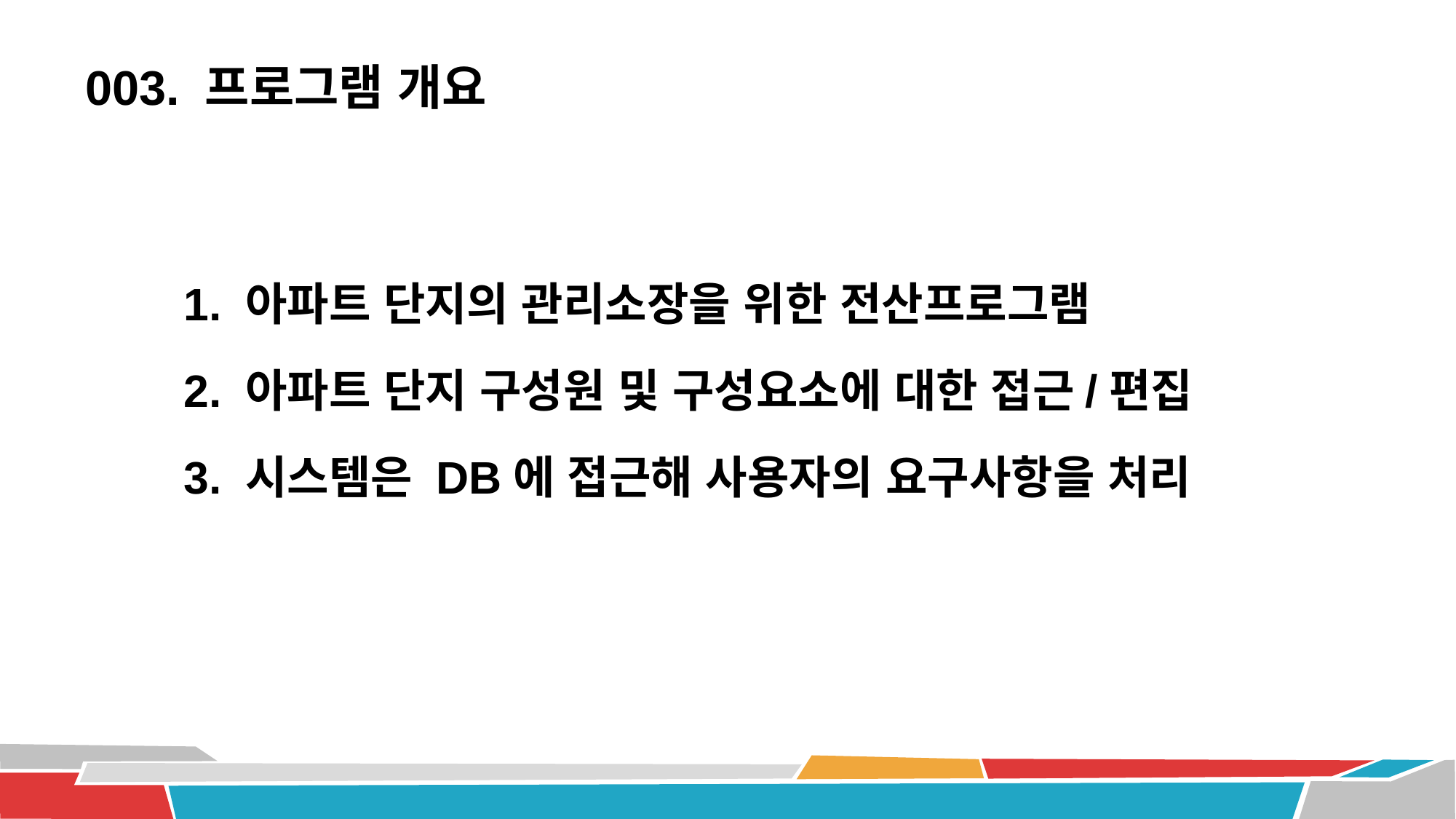

003. 프로그램 개요
1. 아파트 단지의 관리소장을 위한 전산프로그램
2. 아파트 단지 구성원 및 구성요소에 대한 접근/편집
3. 시스템은 DB에 접근해 사용자의 요구사항을 처리